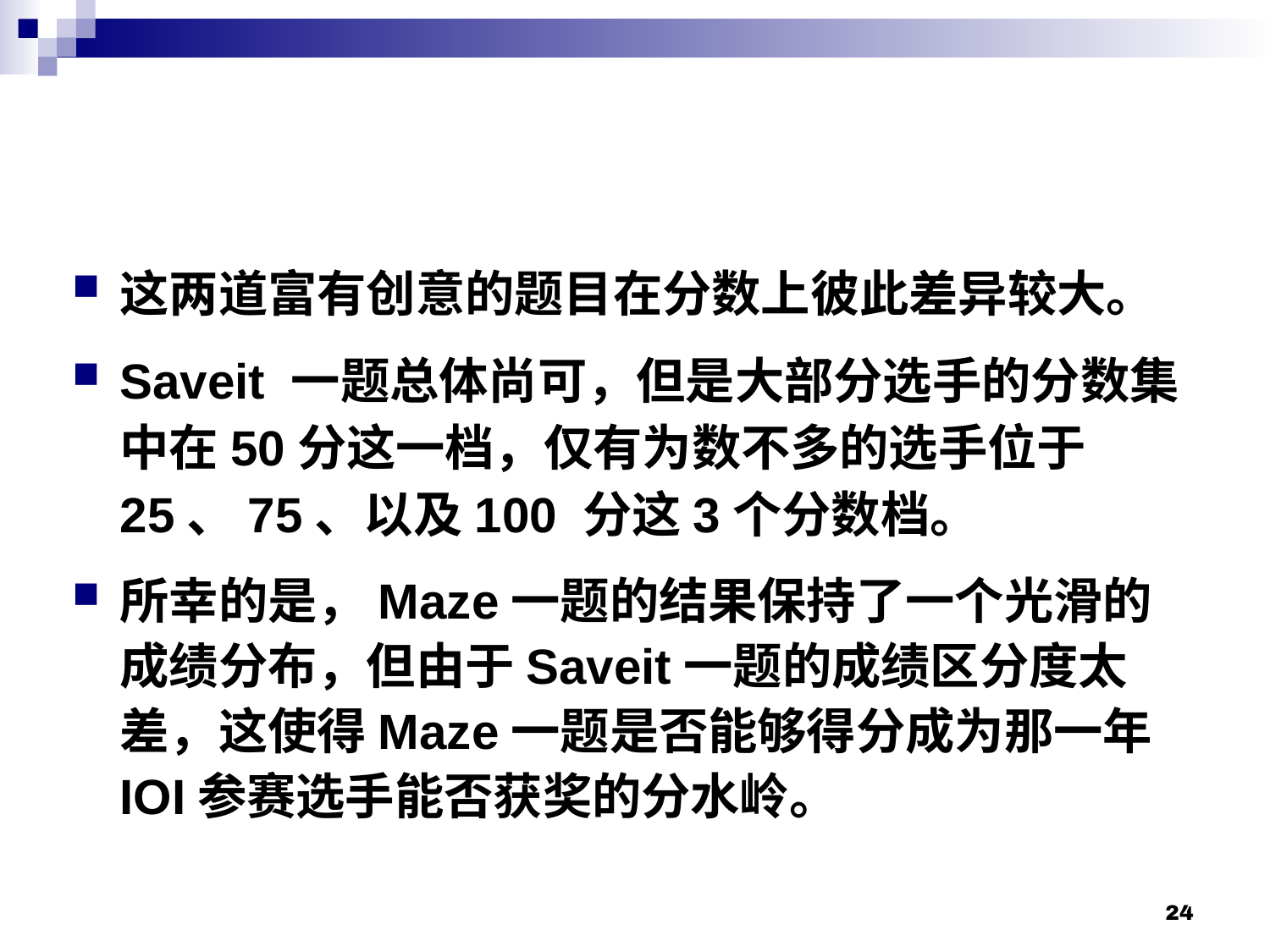

#
这两道富有创意的题目在分数上彼此差异较大。
Saveit 一题总体尚可，但是大部分选手的分数集中在50分这一档，仅有为数不多的选手位于25、75、以及100 分这3个分数档。
所幸的是，Maze一题的结果保持了一个光滑的成绩分布，但由于Saveit一题的成绩区分度太差，这使得Maze一题是否能够得分成为那一年IOI参赛选手能否获奖的分水岭。
24